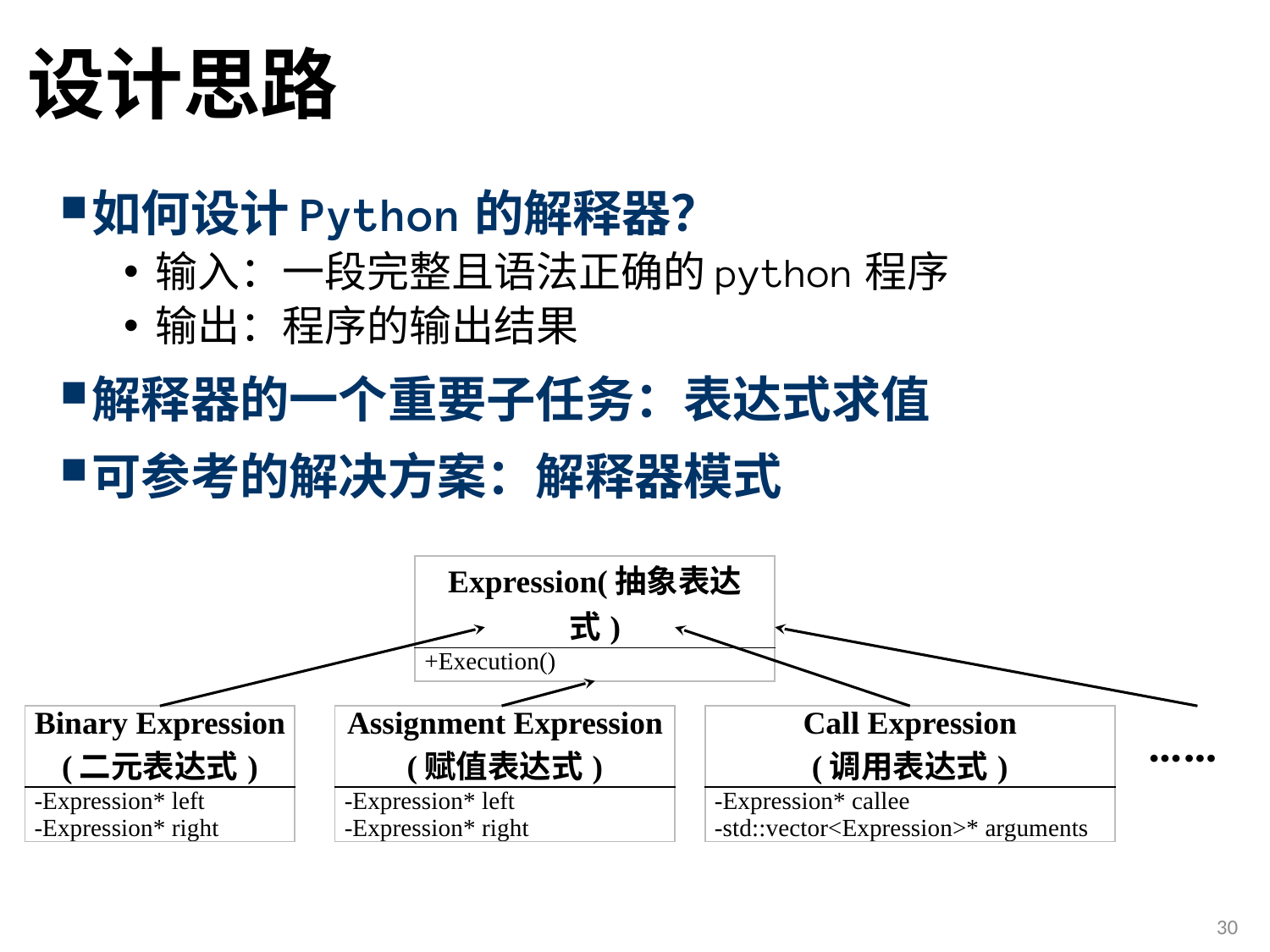

# 设计思路
如何设计Python的解释器？
输入：一段完整且语法正确的python程序
输出：程序的输出结果
解释器的一个重要子任务：表达式求值
可参考的解决方案：解释器模式
| Expression(抽象表达式) |
| --- |
| +Execution() |
| Binary Expression (二元表达式) |
| --- |
| -Expression\* left -Expression\* right |
| Assignment Expression (赋值表达式) |
| --- |
| -Expression\* left -Expression\* right |
| Call Expression (调用表达式) |
| --- |
| -Expression\* callee -std::vector<Expression>\* arguments |
……
30